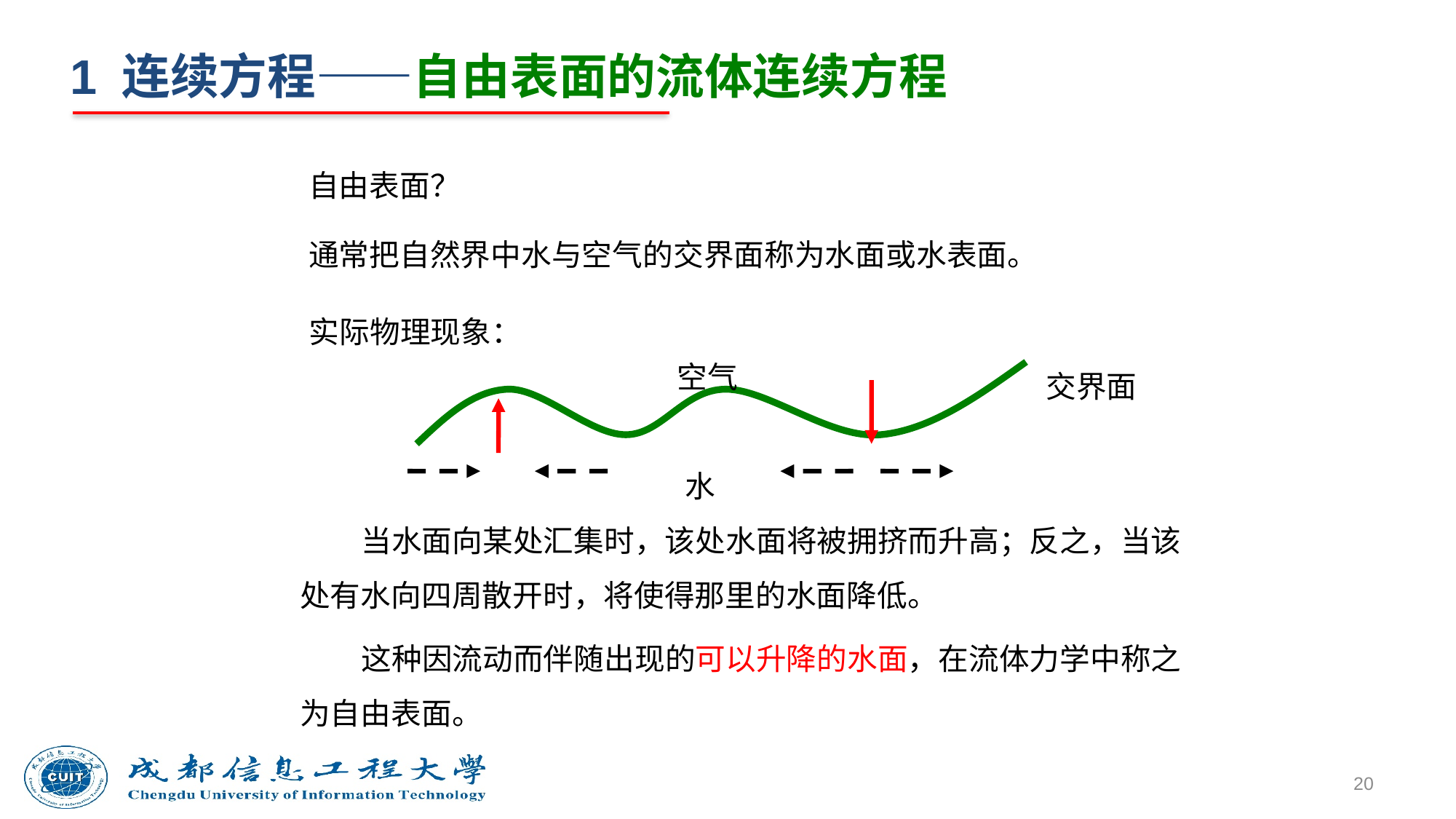

1 连续方程——自由表面的流体连续方程
自由表面？
通常把自然界中水与空气的交界面称为水面或水表面。
实际物理现象：
空气
交界面

水

        当水面向某处汇集时，该处水面将被拥挤而升高；反之，当该处有水向四周散开时，将使得那里的水面降低。
        这种因流动而伴随出现的可以升降的水面，在流体力学中称之为自由表面。
20